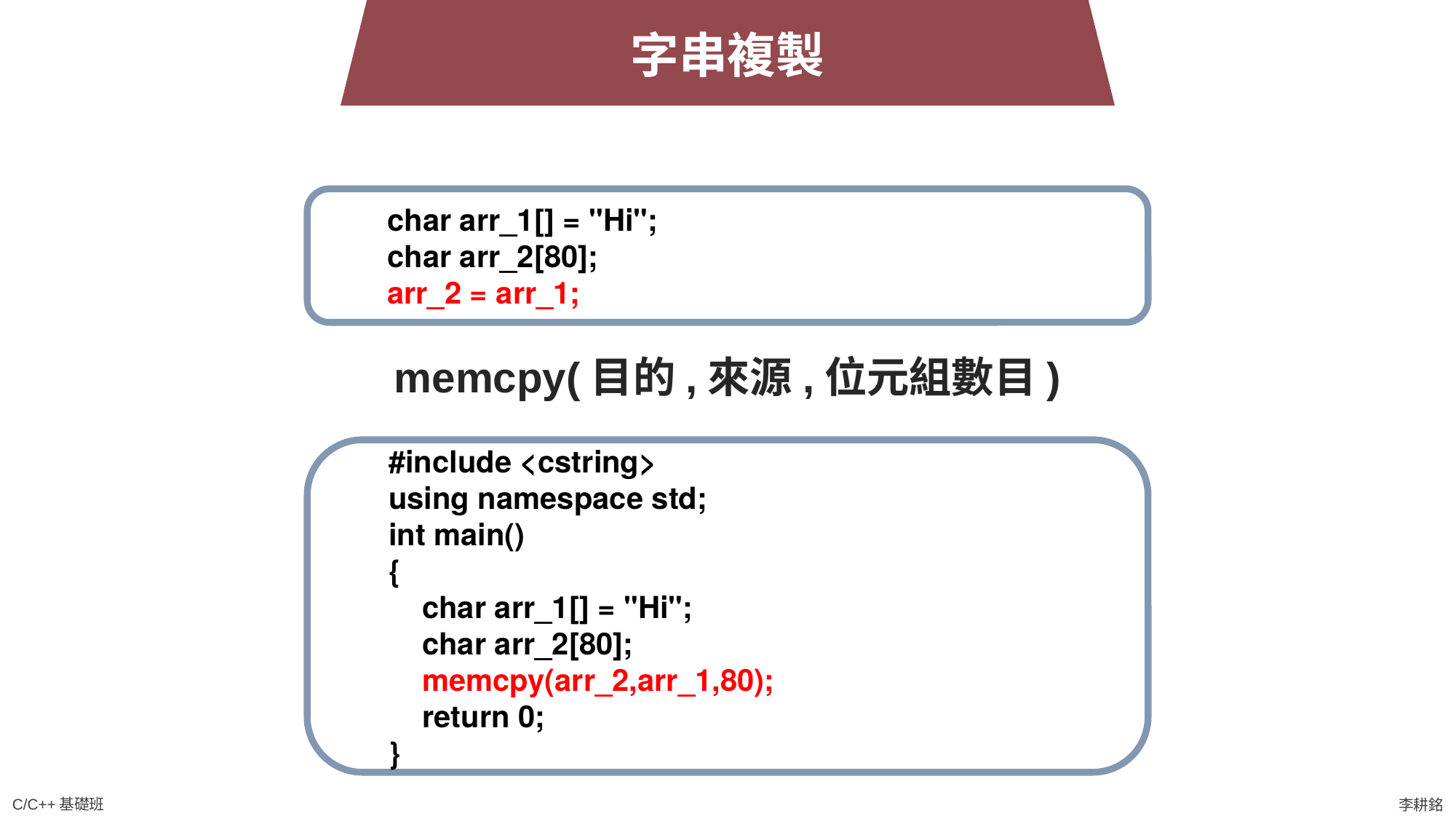

字串複製
 char arr_1[] = "Hi";
 char arr_2[80];
 arr_2 = arr_1;
memcpy(目的,來源,位元組數目)
#include <cstring>
using namespace std;
int main()
{
    char arr_1[] = "Hi";
    char arr_2[80];
    memcpy(arr_2,arr_1,80);
    return 0;
}
C/C++基礎班
李耕銘